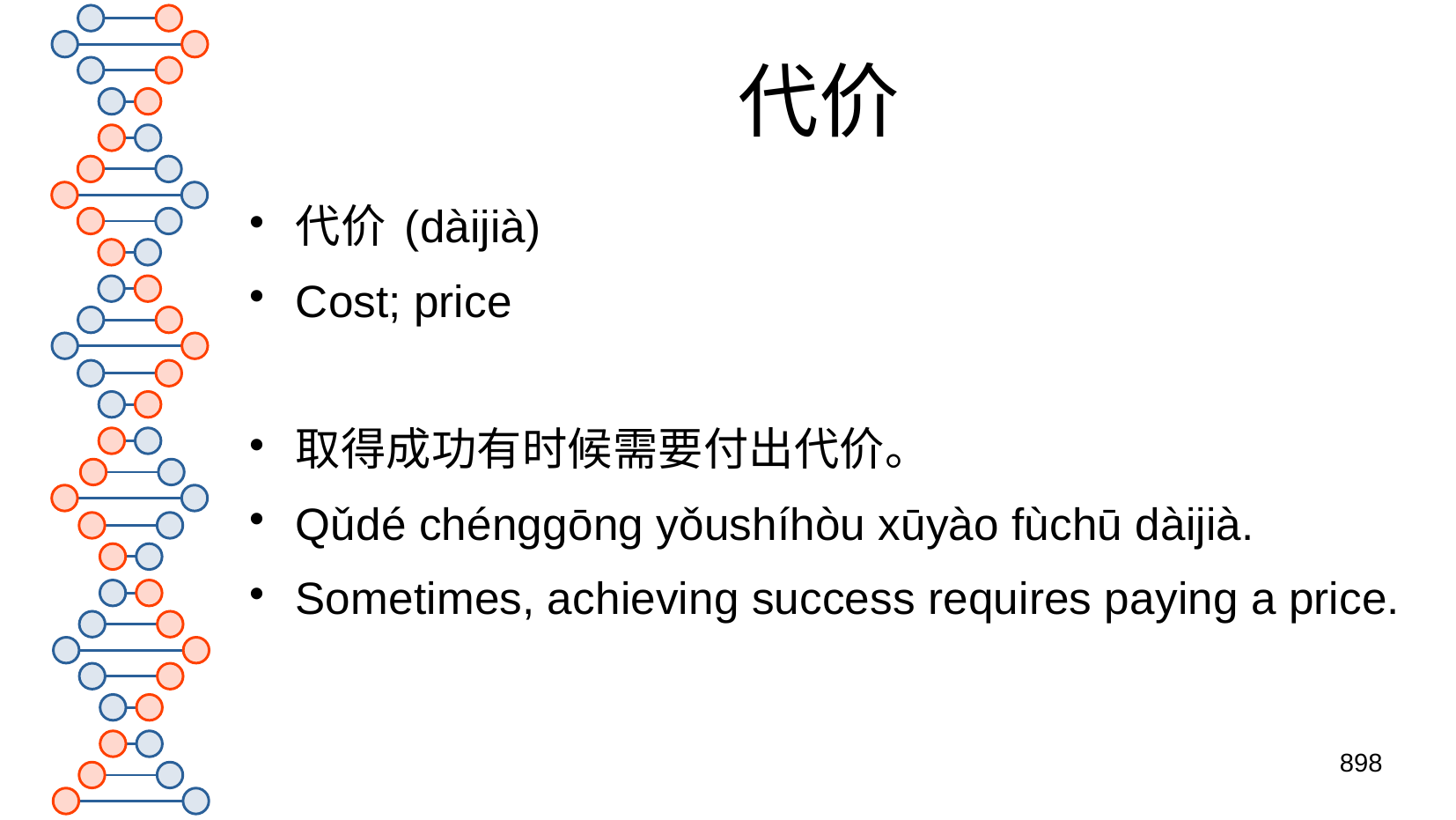

# 代价
代价 (dàijià)
Cost; price

取得成功有时候需要付出代价。
Qǔdé chénggōng yǒushíhòu xūyào fùchū dàijià.
Sometimes, achieving success requires paying a price.

898